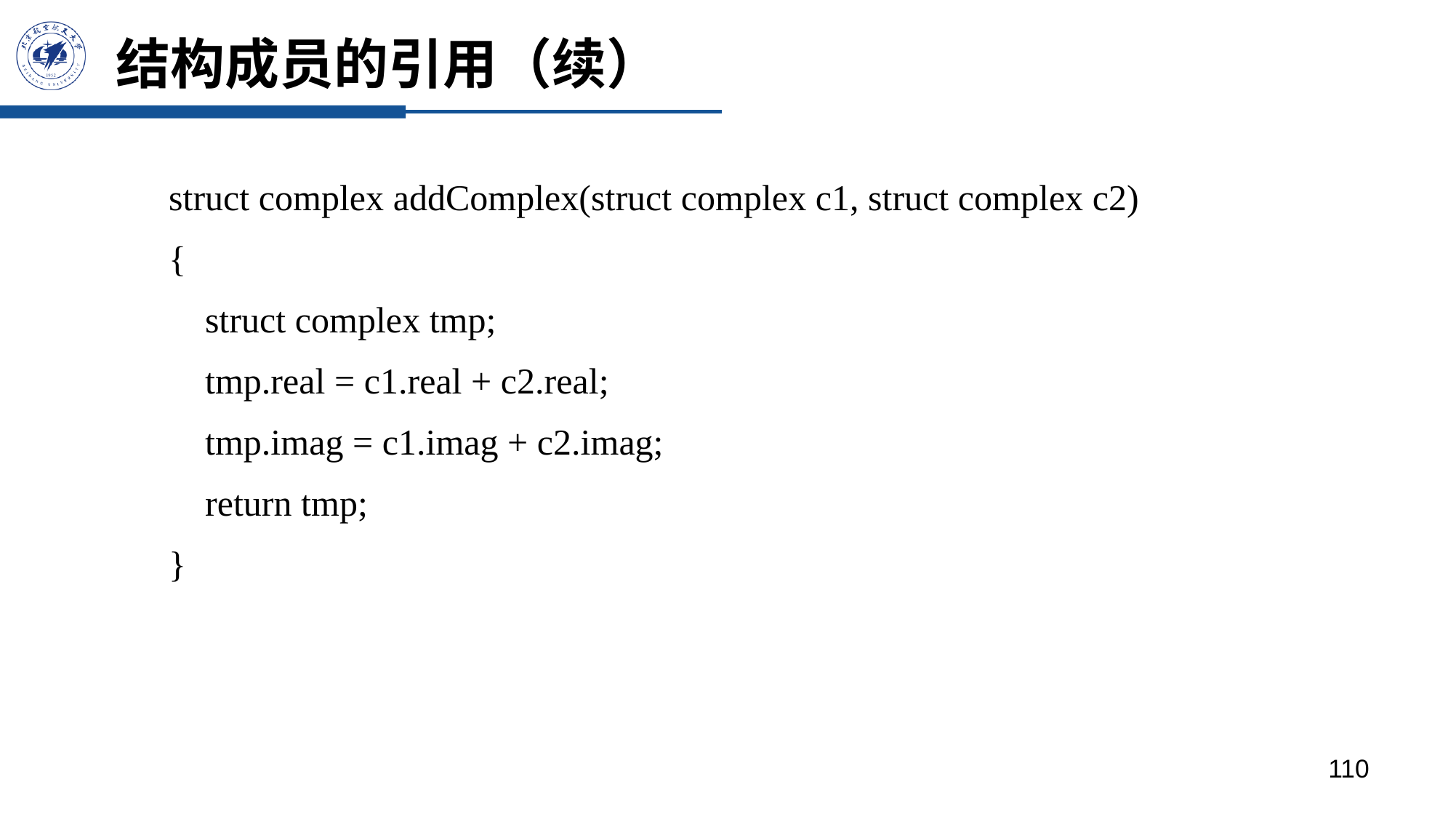

# 结构成员的引用（续）
struct complex addComplex(struct complex c1, struct complex c2)
{
    struct complex tmp;
    tmp.real = c1.real + c2.real;
    tmp.imag = c1.imag + c2.imag;
    return tmp;
}
110